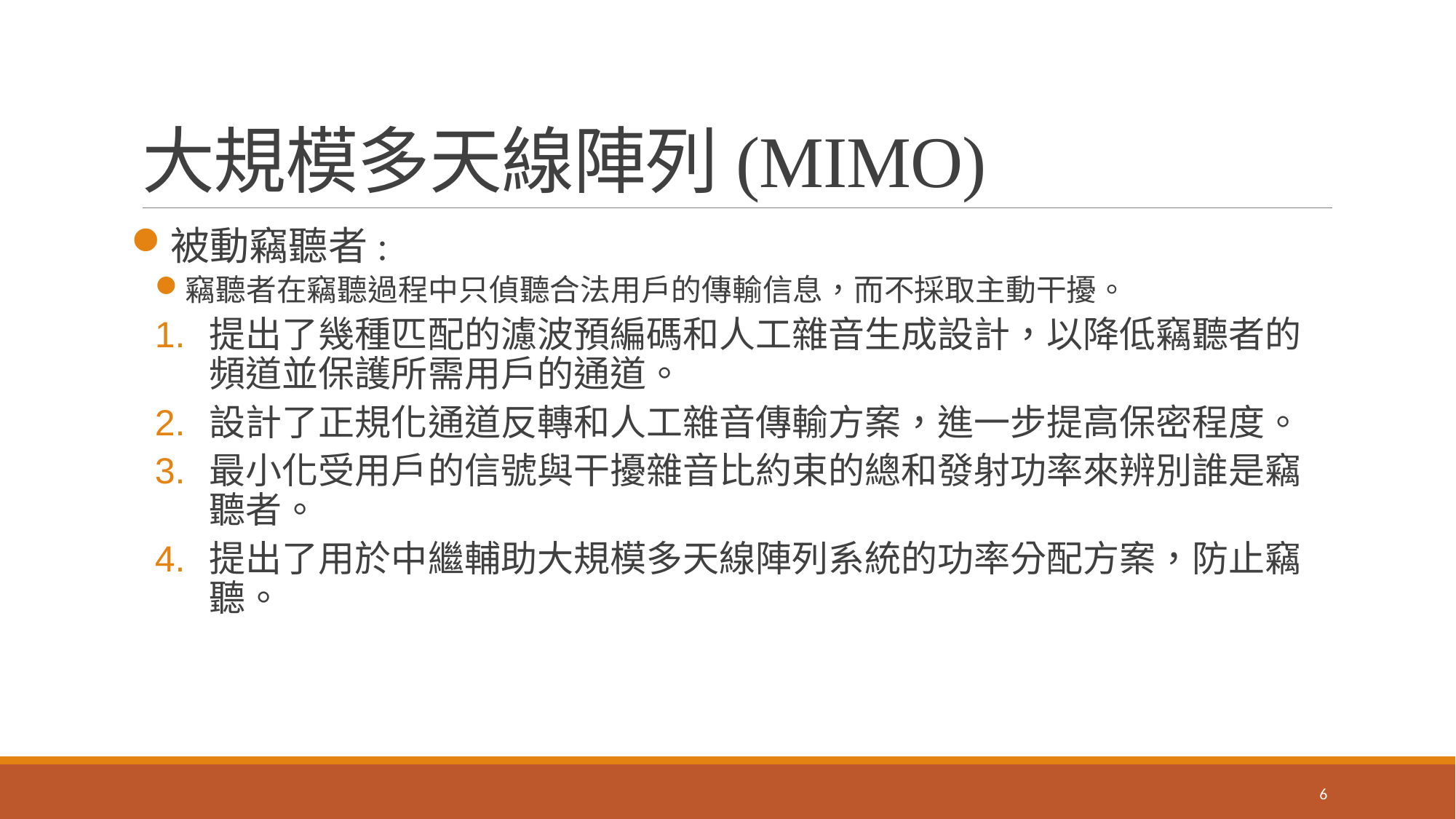

# 大規模多天線陣列(MIMO)
被動竊聽者:
竊聽者在竊聽過程中只偵聽合法用戶的傳輸信息，而不採取主動干擾。
提出了幾種匹配的濾波預編碼和人工雜音生成設計，以降低竊聽者的頻道並保護所需用戶的通道。
設計了正規化通道反轉和人工雜音傳輸方案，進一步提高保密程度。
最小化受用戶的信號與干擾雜音比約束的總和發射功率來辨別誰是竊聽者。
提出了用於中繼輔助大規模多天線陣列系統的功率分配方案，防止竊聽。

6